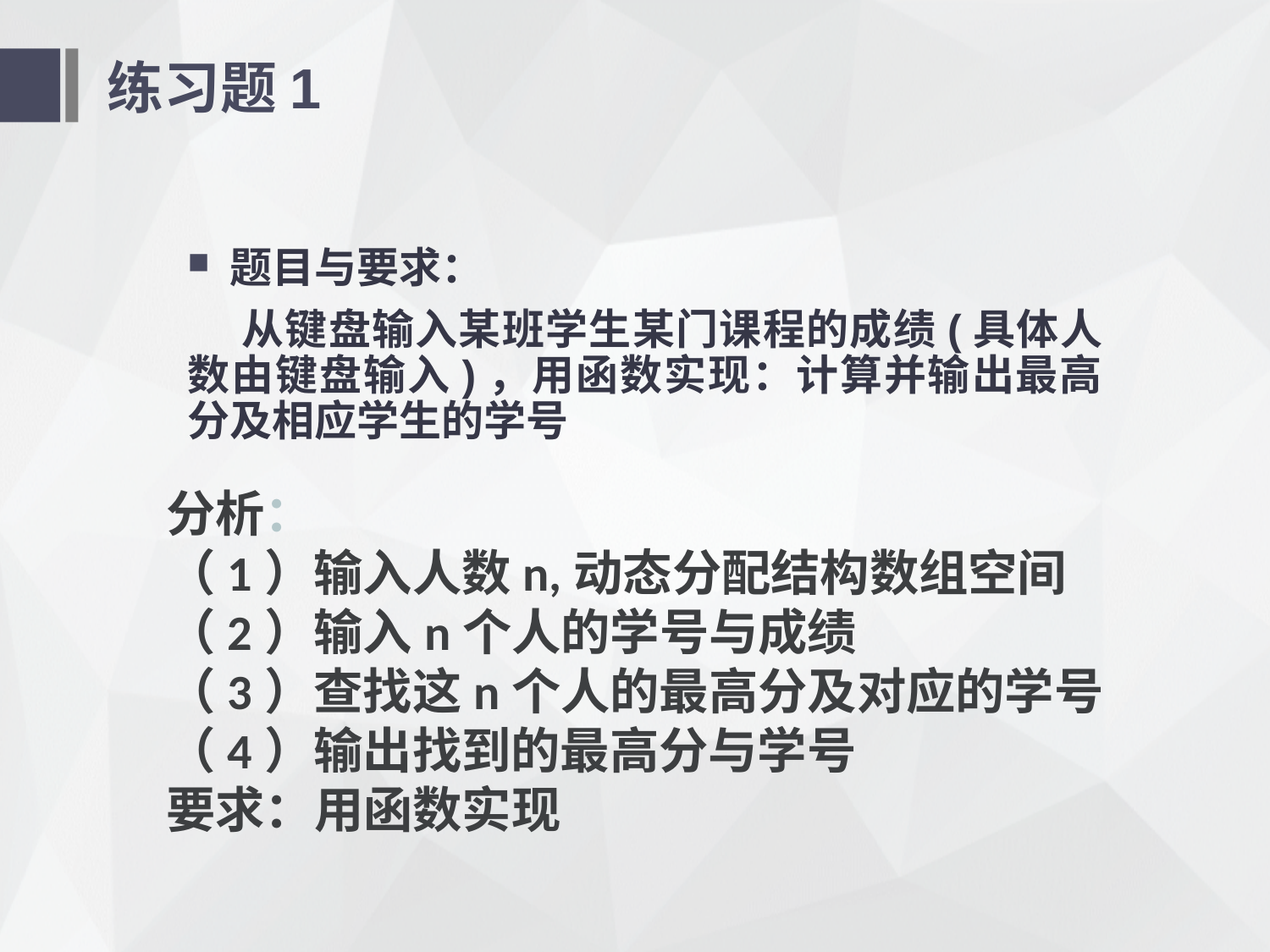

# 练习题1
 题目与要求：
    从键盘输入某班学生某门课程的成绩(具体人数由键盘输入)，用函数实现：计算并输出最高分及相应学生的学号

分析：
（1）输入人数n,动态分配结构数组空间
（2）输入n个人的学号与成绩
（3）查找这n个人的最高分及对应的学号
（4）输出找到的最高分与学号
要求：用函数实现